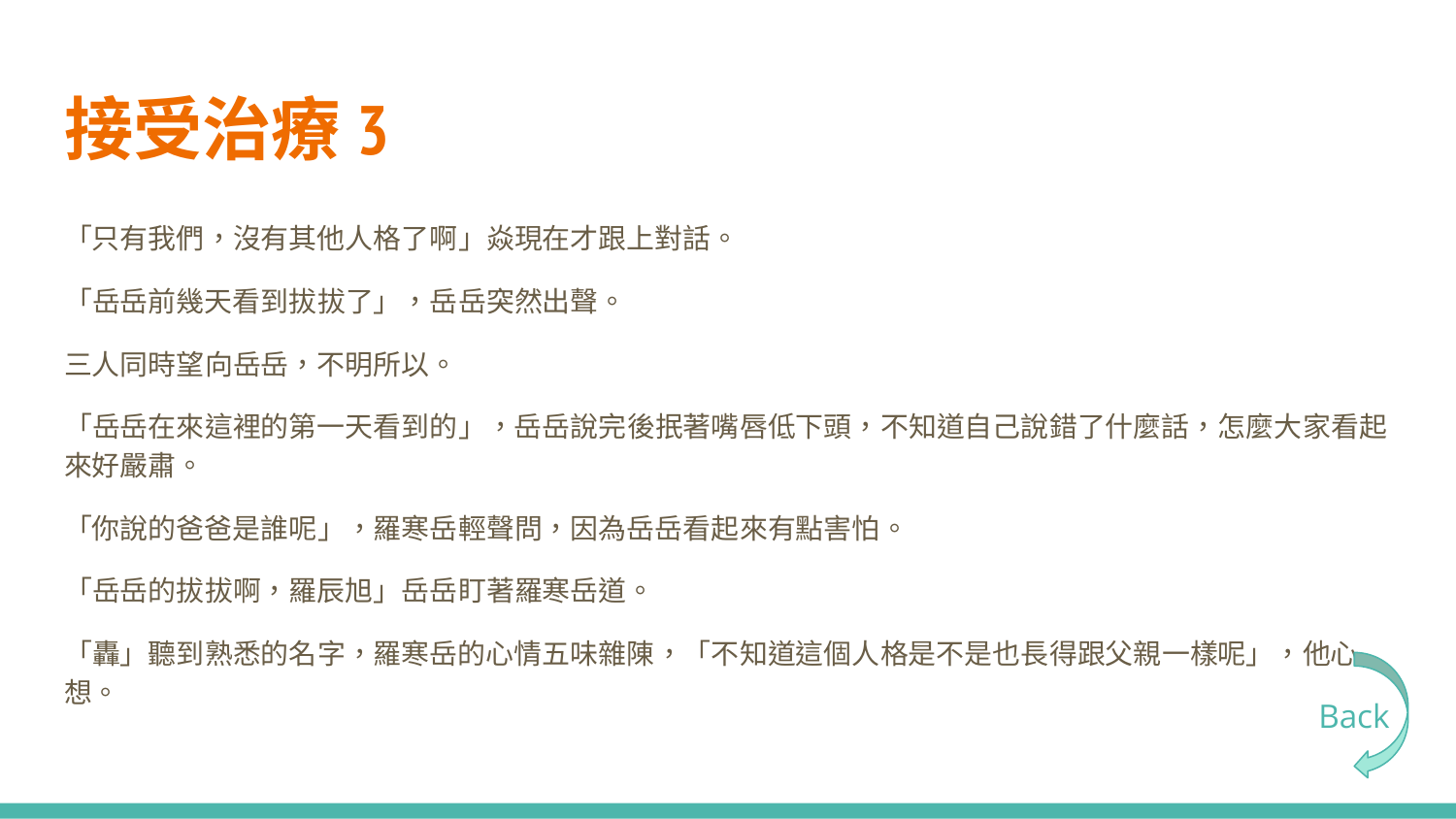

# 接受治療3
「只有我們，沒有其他人格了啊」焱現在才跟上對話。
「岳岳前幾天看到拔拔了」，岳岳突然出聲。
三人同時望向岳岳，不明所以。
「岳岳在來這裡的第一天看到的」，岳岳說完後抿著嘴唇低下頭，不知道自己說錯了什麼話，怎麼大家看起來好嚴肅。
「你說的爸爸是誰呢」，羅寒岳輕聲問，因為岳岳看起來有點害怕。
「岳岳的拔拔啊，羅辰旭」岳岳盯著羅寒岳道。
「轟」聽到熟悉的名字，羅寒岳的心情五味雜陳，「不知道這個人格是不是也長得跟父親一樣呢」，他心想。

Back